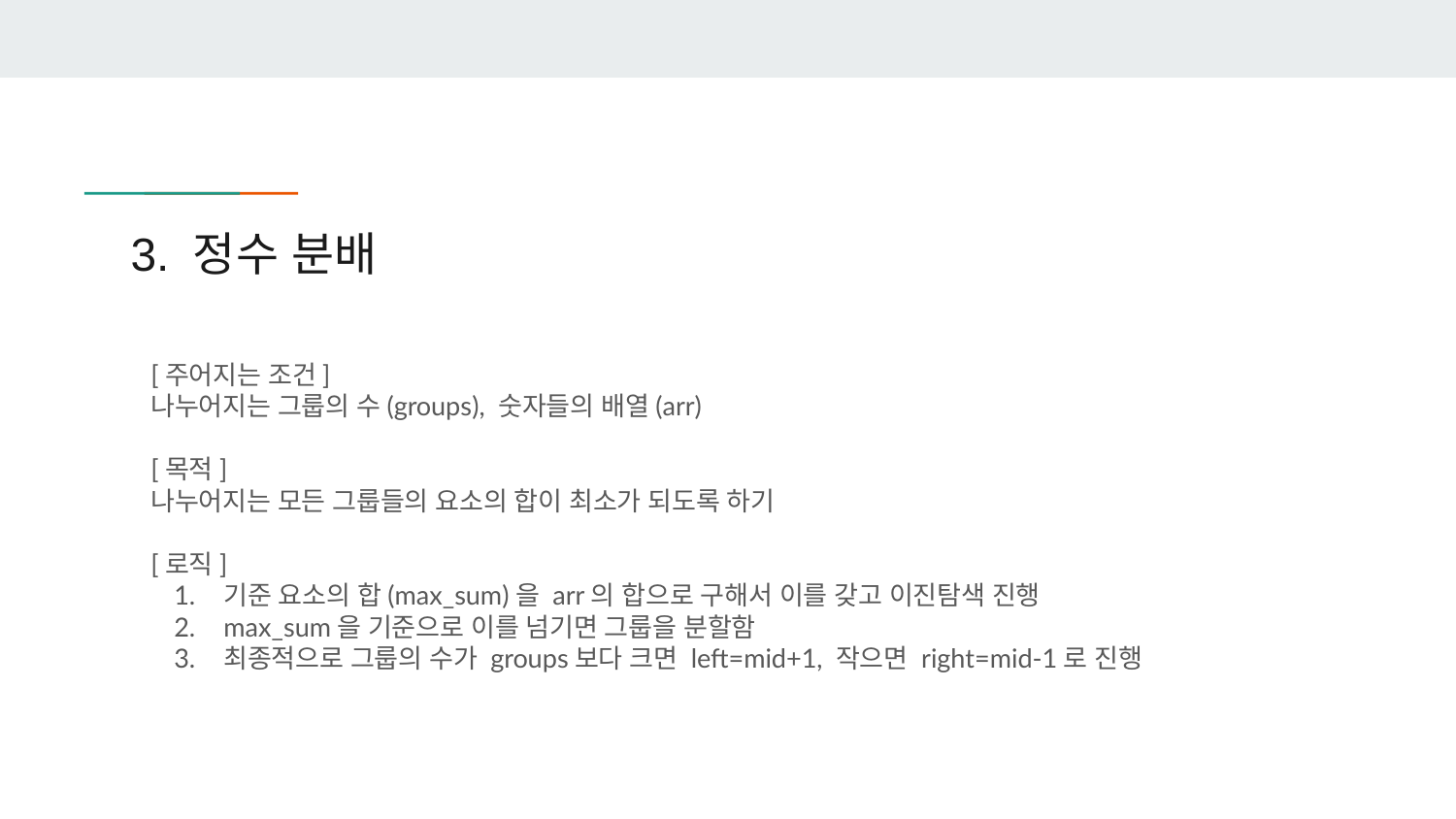

# 3. 정수 분배
[주어지는 조건]
나누어지는 그룹의 수(groups), 숫자들의 배열(arr)

[목적]
나누어지는 모든 그룹들의 요소의 합이 최소가 되도록 하기

[로직]
기준 요소의 합(max_sum)을 arr의 합으로 구해서 이를 갖고 이진탐색 진행
max_sum을 기준으로 이를 넘기면 그룹을 분할함
최종적으로 그룹의 수가 groups보다 크면 left=mid+1, 작으면 right=mid-1로 진행